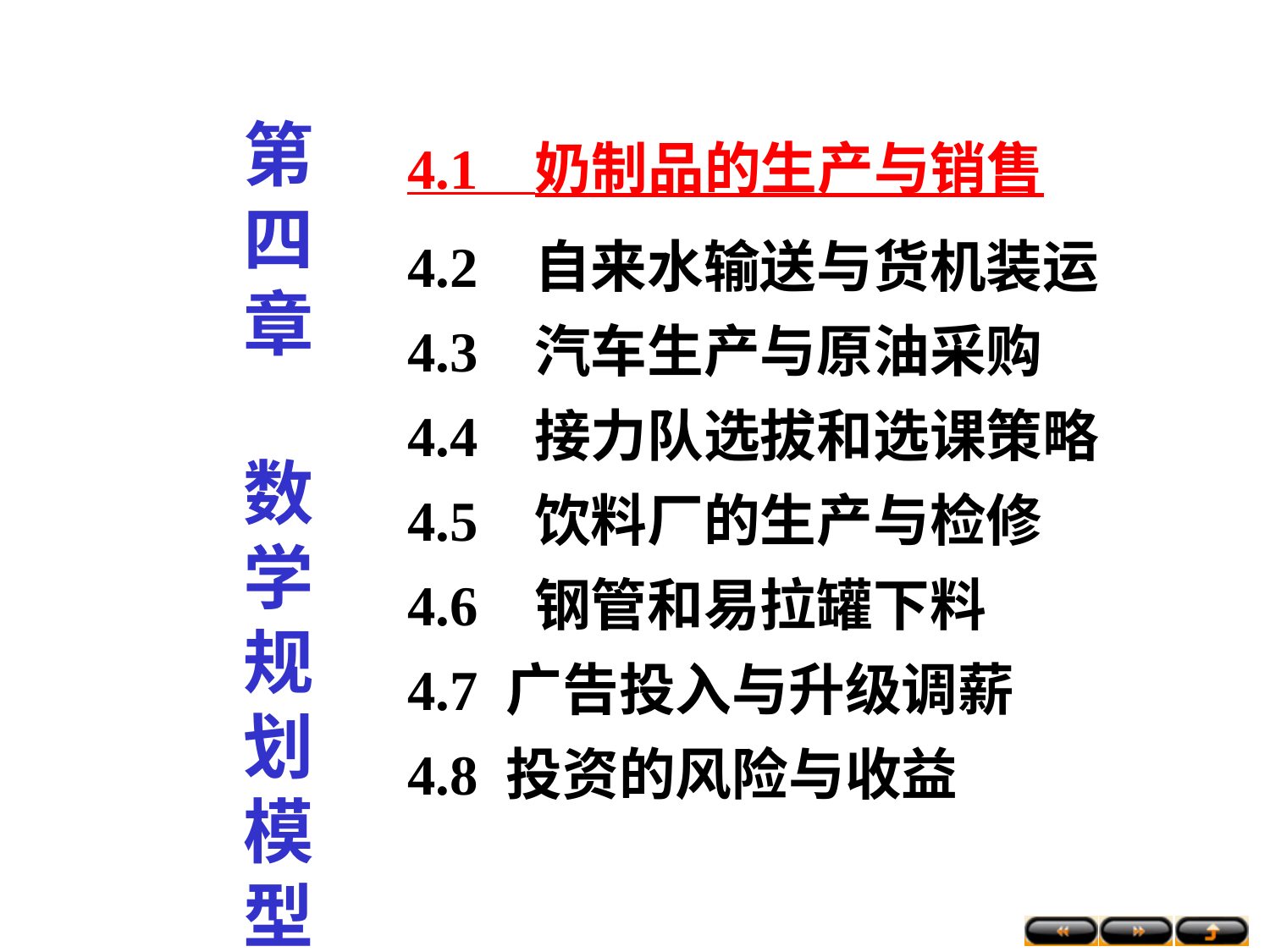

第四章  数学规划模型
4.1    奶制品的生产与销售
4.2   自来水输送与货机装运
4.3   汽车生产与原油采购
4.4   接力队选拔和选课策略
4.5   饮料厂的生产与检修
4.6   钢管和易拉罐下料
4.7 广告投入与升级调薪
4.8 投资的风险与收益